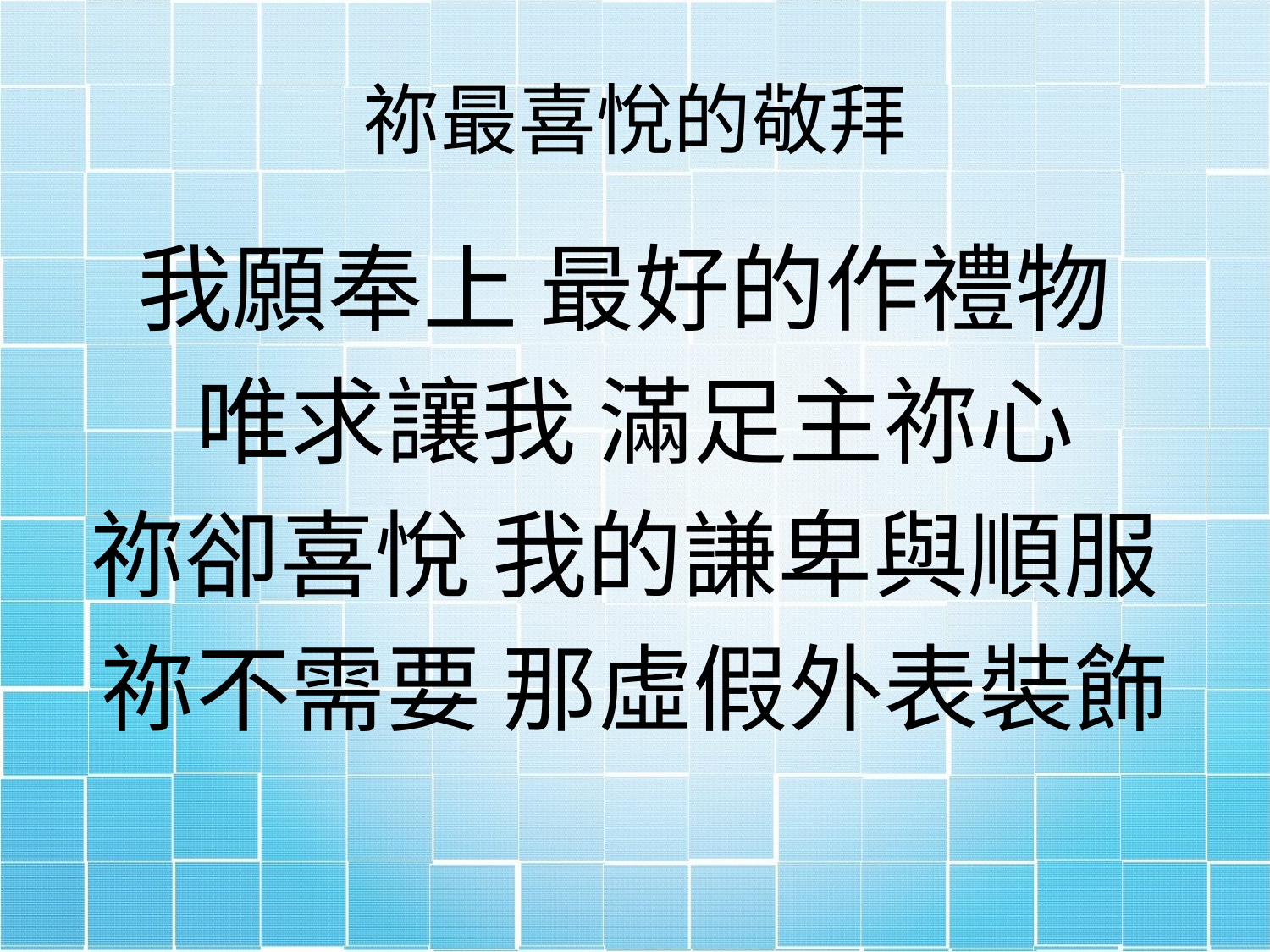

# 祢最喜悅的敬拜
我願奉上 最好的作禮物
唯求讓我 滿足主祢心
祢卻喜悅 我的謙卑與順服
祢不需要 那虛假外表裝飾